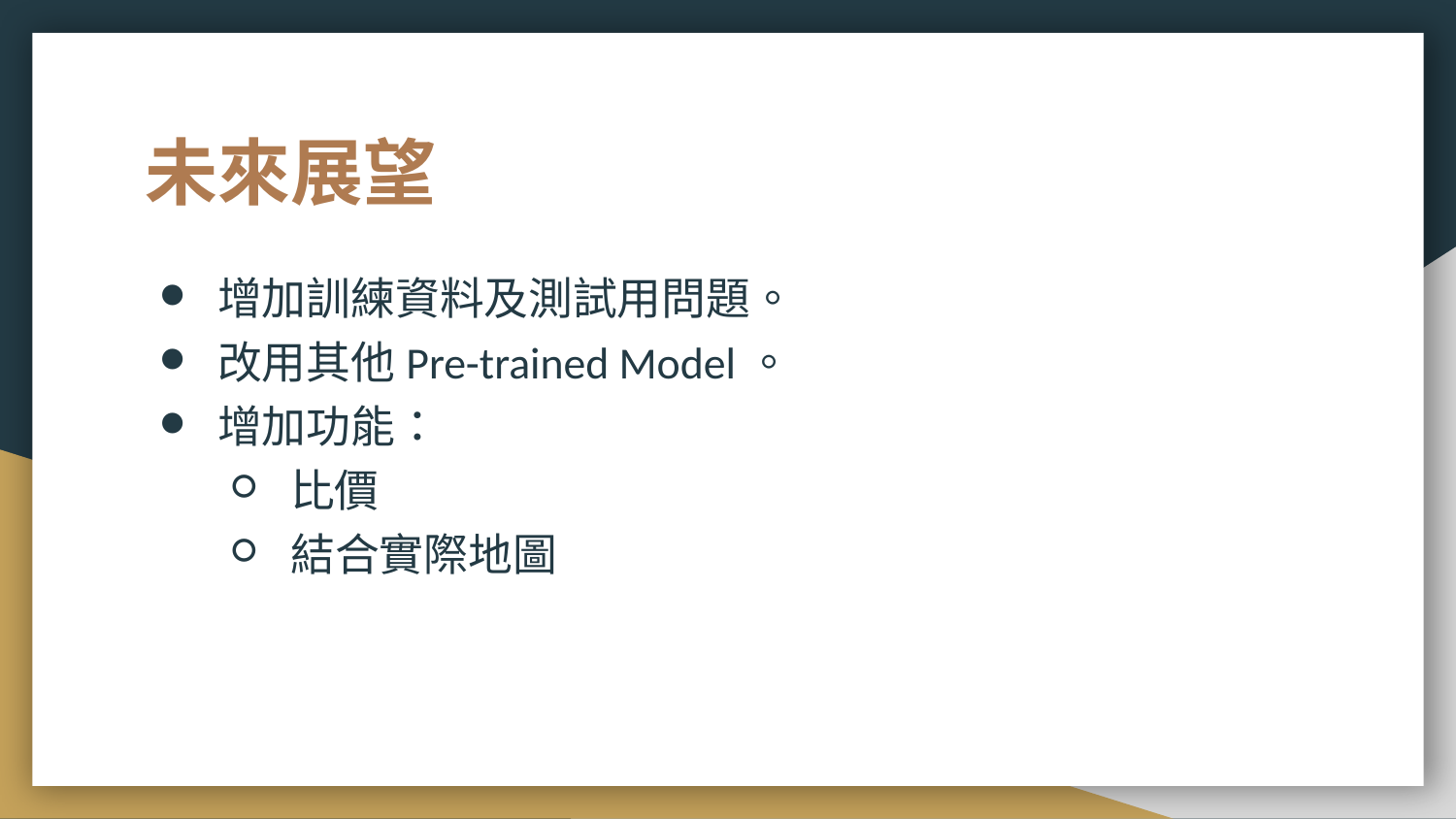

# 未來展望
增加訓練資料及測試用問題。
改用其他Pre-trained Model。
增加功能：
比價
結合實際地圖